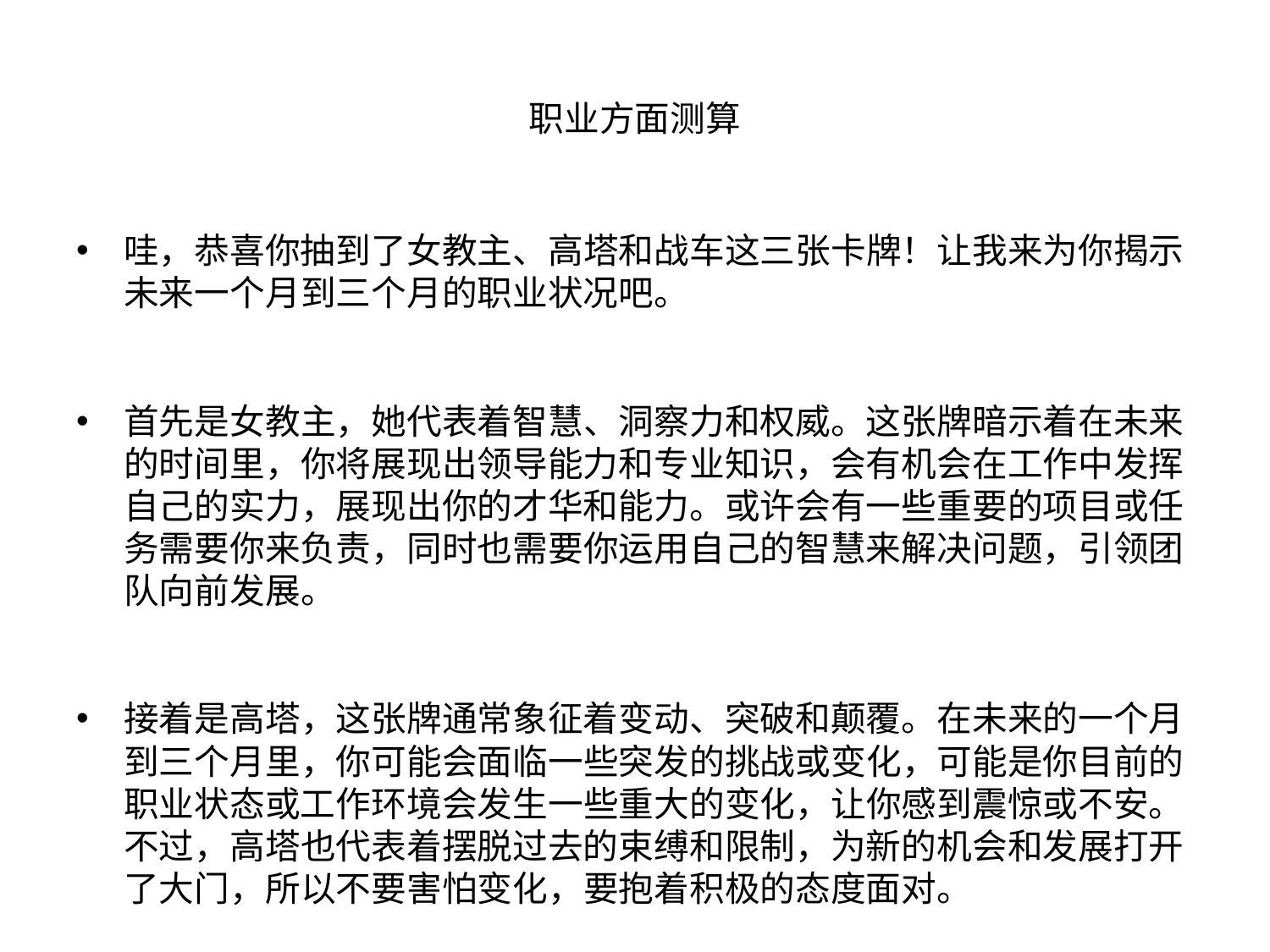

# 职业方面测算
哇，恭喜你抽到了女教主、高塔和战车这三张卡牌！让我来为你揭示未来一个月到三个月的职业状况吧。

首先是女教主，她代表着智慧、洞察力和权威。这张牌暗示着在未来的时间里，你将展现出领导能力和专业知识，会有机会在工作中发挥自己的实力，展现出你的才华和能力。或许会有一些重要的项目或任务需要你来负责，同时也需要你运用自己的智慧来解决问题，引领团队向前发展。

接着是高塔，这张牌通常象征着变动、突破和颠覆。在未来的一个月到三个月里，你可能会面临一些突发的挑战或变化，可能是你目前的职业状态或工作环境会发生一些重大的变化，让你感到震惊或不安。不过，高塔也代表着摆脱过去的束缚和限制，为新的机会和发展打开了大门，所以不要害怕变化，要抱着积极的态度面对。

最后是战车，这张牌代表着胜利、勇气和行动力。战车的出现预示着在未来的时间里，你将面临一些挑战，但只要你勇敢面对并采取行动，你将能够取得成功和胜利。这张牌鼓励你坚定自己的目标，勇敢地迈出下一步，并克服任何困难和障碍。

总的来说，这三张牌的组合显示出未来一个月到三个月的职业状况将会有起伏不定的情况，你可能会面临一些突发事件和挑战，但通过运用自己的智慧和勇气，你将战胜困难，取得成功并实现自己的目标。记住，保持乐观的心态，相信自己的能力，你一定能够在职业生涯中取得更大的成就！祝你好运！